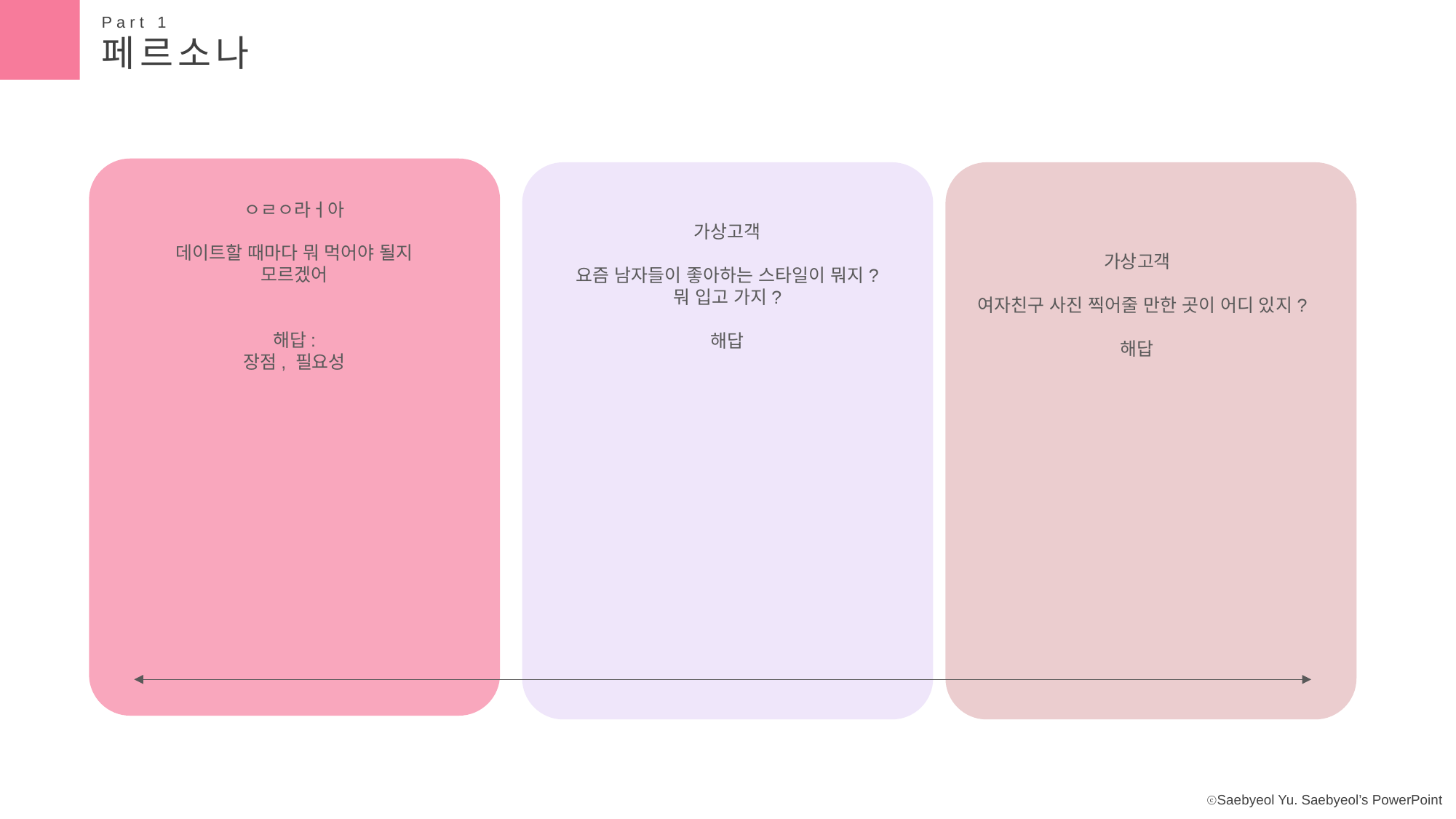

Part 1
페르소나

ㅇㄹㅇ라ㅓ아

데이트할 때마다 뭐 먹어야 될지 모르겠어

해답:
장점, 필요성
가상고객

요즘 남자들이 좋아하는 스타일이 뭐지?
뭐 입고 가지?

해답
가상고객

여자친구 사진 찍어줄 만한 곳이 어디 있지?

해답